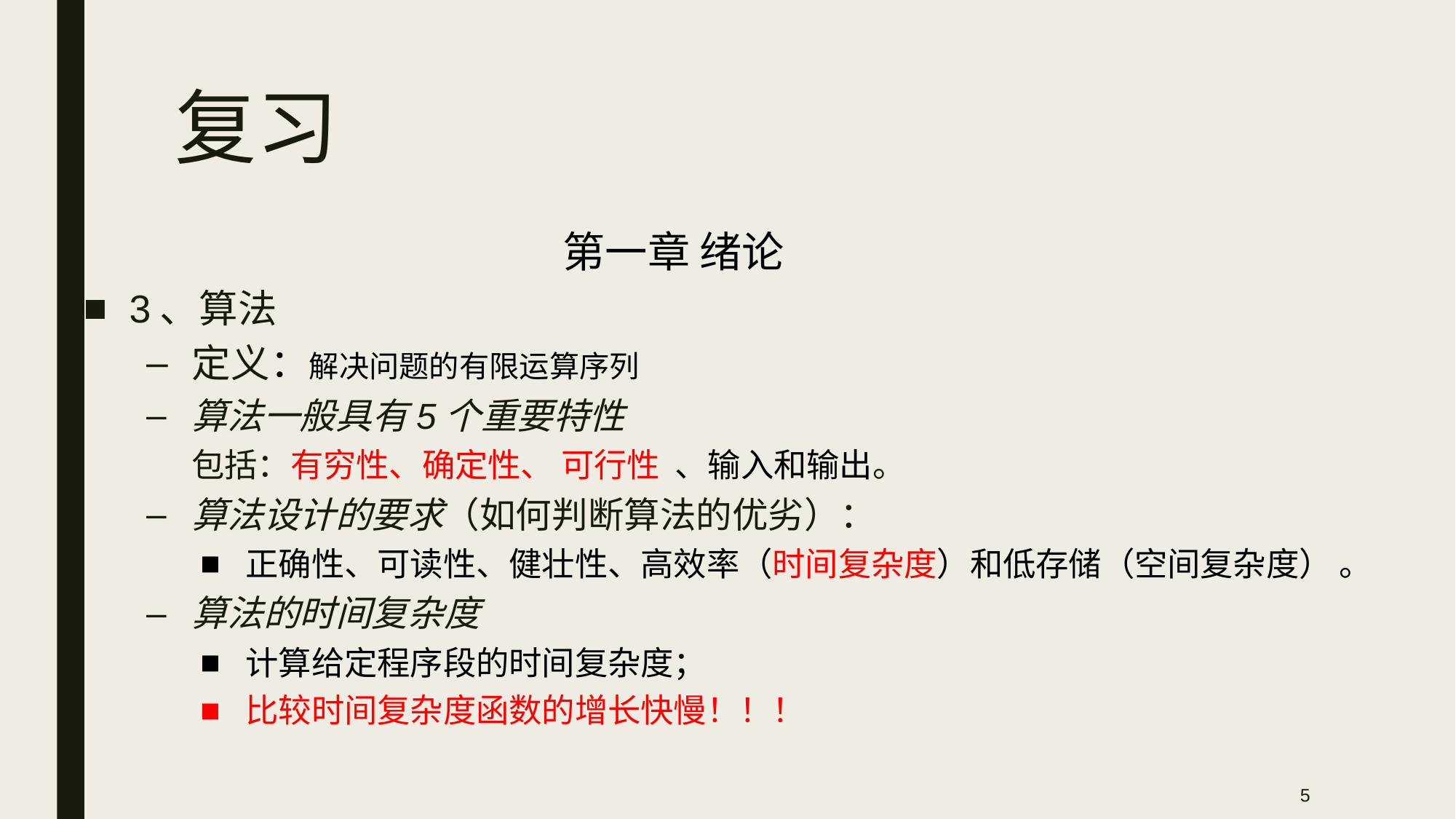

# 复习
第一章 绪论
3、算法
定义：解决问题的有限运算序列
算法一般具有5个重要特性
包括：有穷性、确定性、 可行性  、输入和输出。
算法设计的要求（如何判断算法的优劣）：
正确性、可读性、健壮性、高效率（时间复杂度）和低存储（空间复杂度） 。
算法的时间复杂度
计算给定程序段的时间复杂度；
比较时间复杂度函数的增长快慢！！！

5